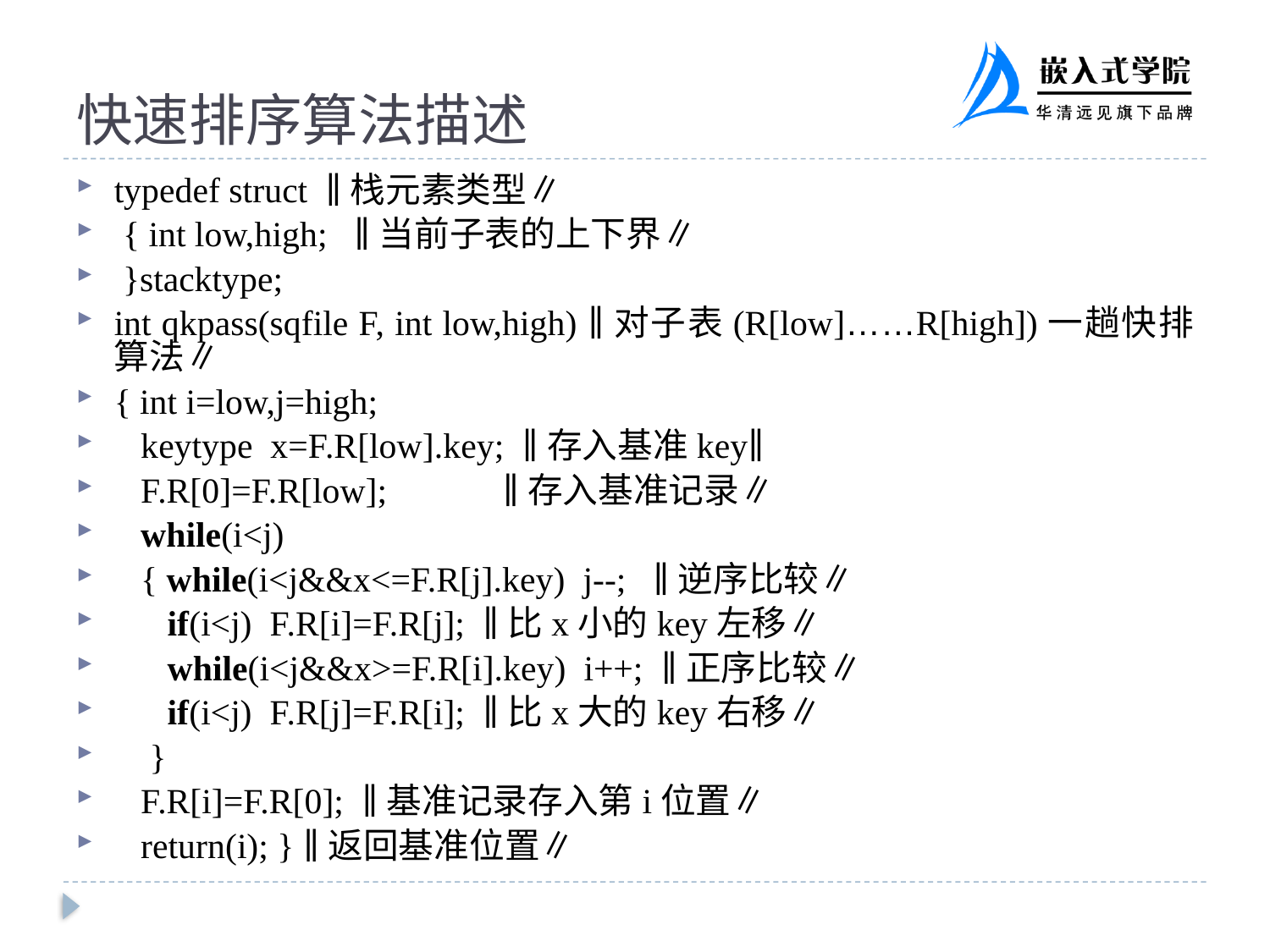

# 快速排序算法描述
typedef struct  ∥栈元素类型∥
 { int low,high;   ∥当前子表的上下界∥
 }stacktype;
int qkpass(sqfile F, int low,high) ∥对子表(R[low]……R[high])一趟快排算法∥
{ int i=low,j=high;
   keytype  x=F.R[low].key;  ∥存入基准key∥
   F.R[0]=F.R[low];             ∥存入基准记录∥
   while(i<j)
   { while(i<j&&x<=F.R[j].key)  j--;   ∥逆序比较∥
      if(i<j)  F.R[i]=F.R[j];  ∥比x小的key左移∥
      while(i<j&&x>=F.R[i].key)  i++;  ∥正序比较∥
      if(i<j)  F.R[j]=F.R[i];  ∥比x大的key右移∥
    }
   F.R[i]=F.R[0];  ∥基准记录存入第i位置∥
   return(i); } ∥返回基准位置∥
207